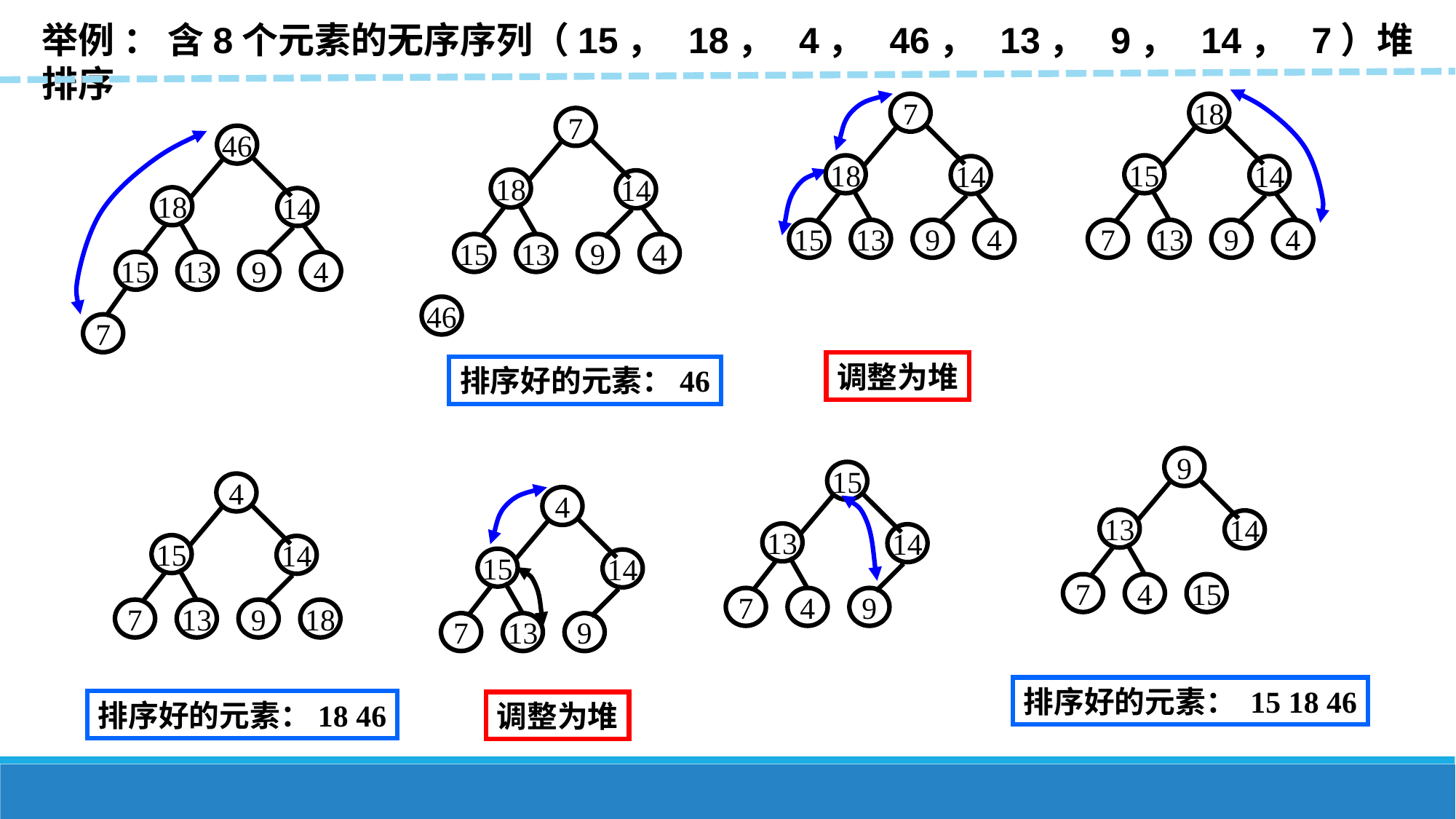

举例 ： 含8个元素的无序序列（15，  18，  4，  46，  13，  9，  14，  7）堆排序

7

18
14

15
13
9
4

18

15
14

7
13
9
4
7

18
14

15
13
9
4
46
46

18
14

15
13
9
4

7

调整为堆
排序好的元素：46
9

13
14

7
4
15
15

13
14

7
4
9
4

15
14

7
13
9
18
4

15
14

7
13
9

排序好的元素： 15 18 46
排序好的元素：18 46
调整为堆